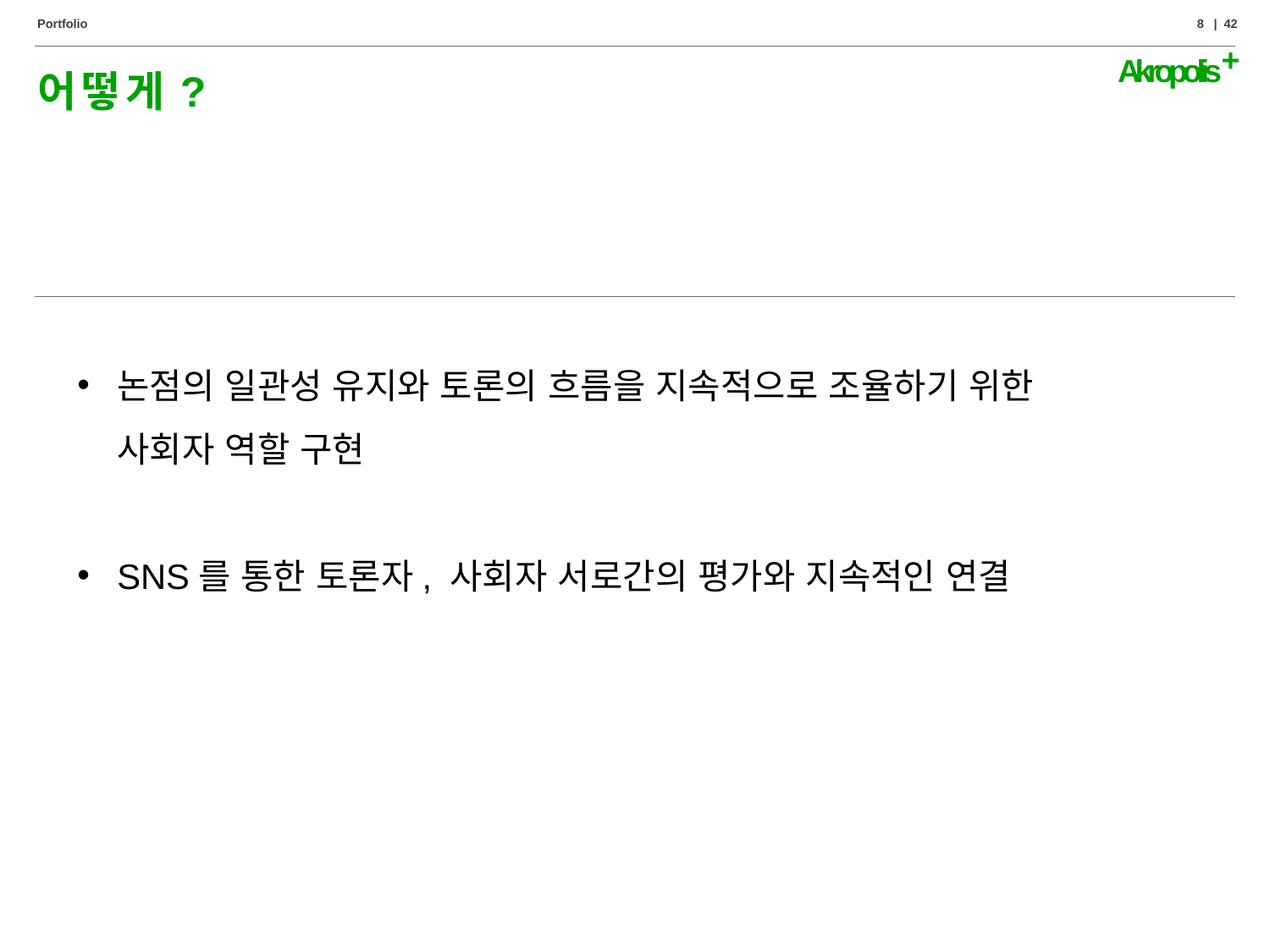

Portfolio
8   |  42
+
Akropolis
어떻게?
논점의 일관성 유지와 토론의 흐름을 지속적으로 조율하기 위한
사회자 역할 구현

SNS를 통한 토론자, 사회자 서로간의 평가와 지속적인 연결